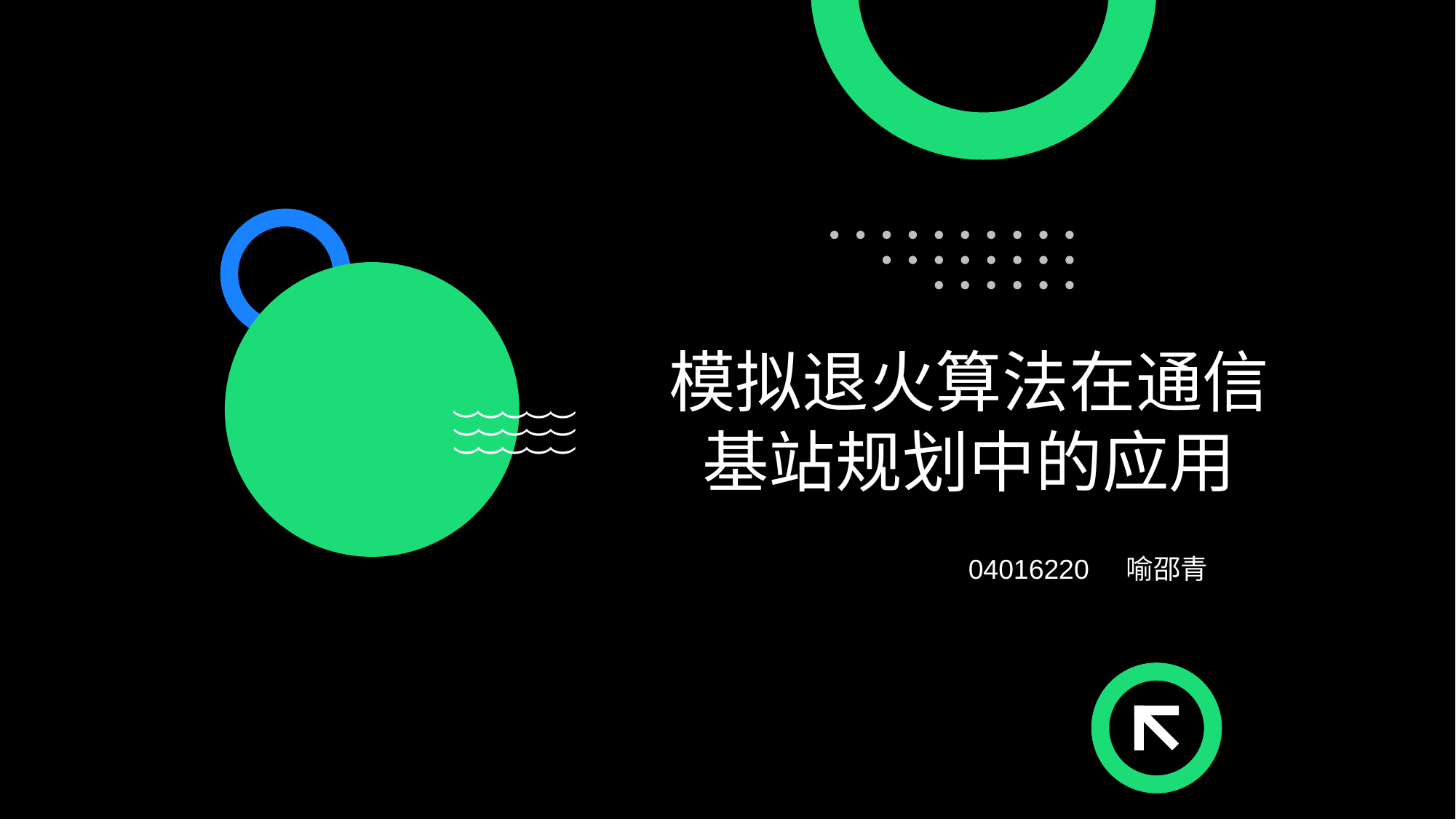

模拟退火算法在通信基站规划中的应用
(
(
(
(
(
(
(
(
(
(
(
(
(
(
(
04016220    喻邵青